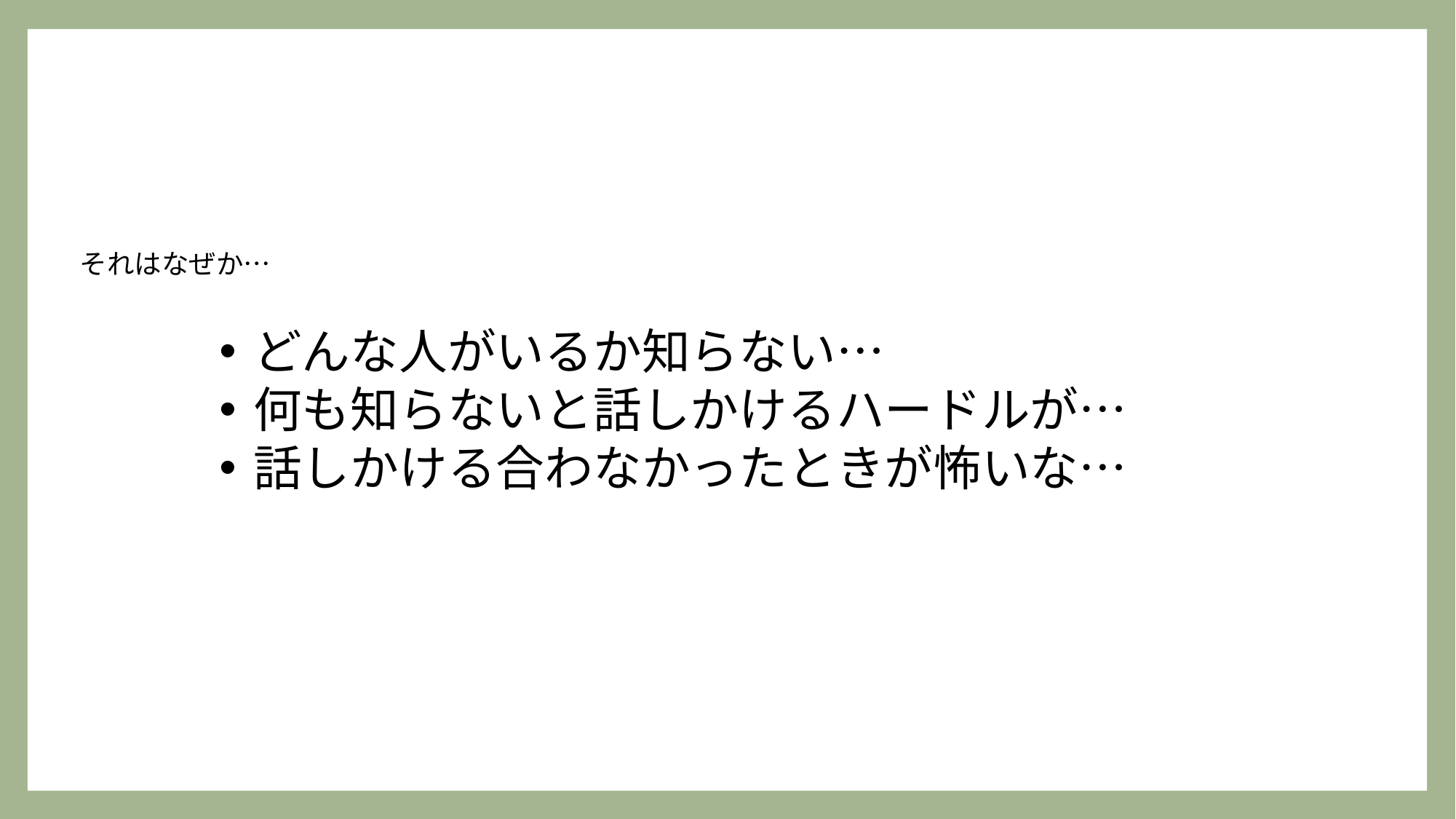

それはなぜか…
どんな人がいるか知らない…
何も知らないと話しかけるハードルが…
話しかける合わなかったときが怖いな…